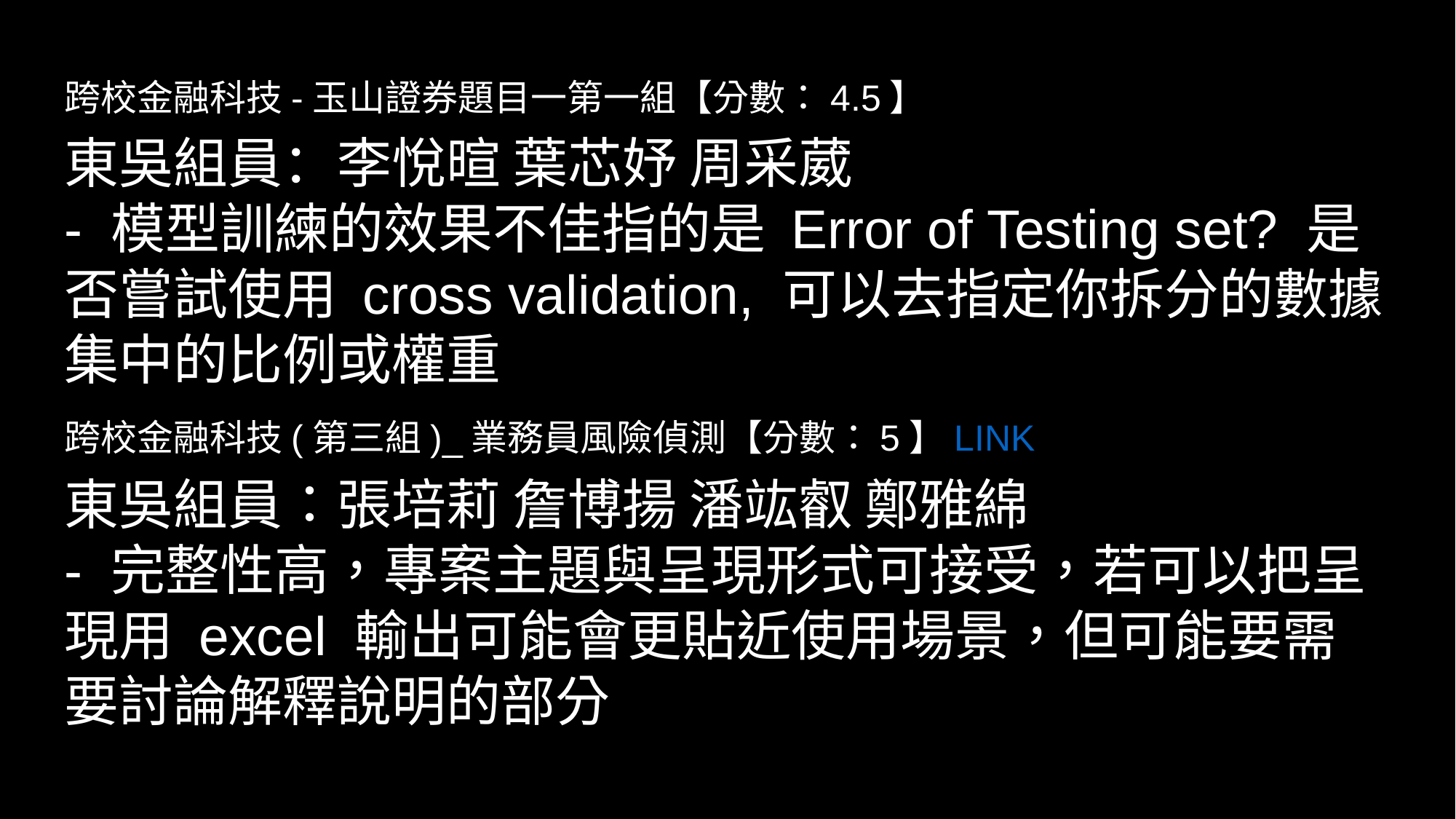

跨校金融科技-玉山證券題目一第一組【分數：4.5】
東吳組員：李悅暄 葉芯妤 周采葳
- 模型訓練的效果不佳指的是 Error of Testing set? 是否嘗試使用 cross validation, 可以去指定你拆分的數據集中的比例或權重
跨校金融科技(第三組)_業務員風險偵測【分數：5】LINK
東吳組員：張培莉 詹博揚 潘竑叡 鄭雅綿
- 完整性高，專案主題與呈現形式可接受，若可以把呈現用 excel 輸出可能會更貼近使用場景，但可能要需要討論解釋說明的部分